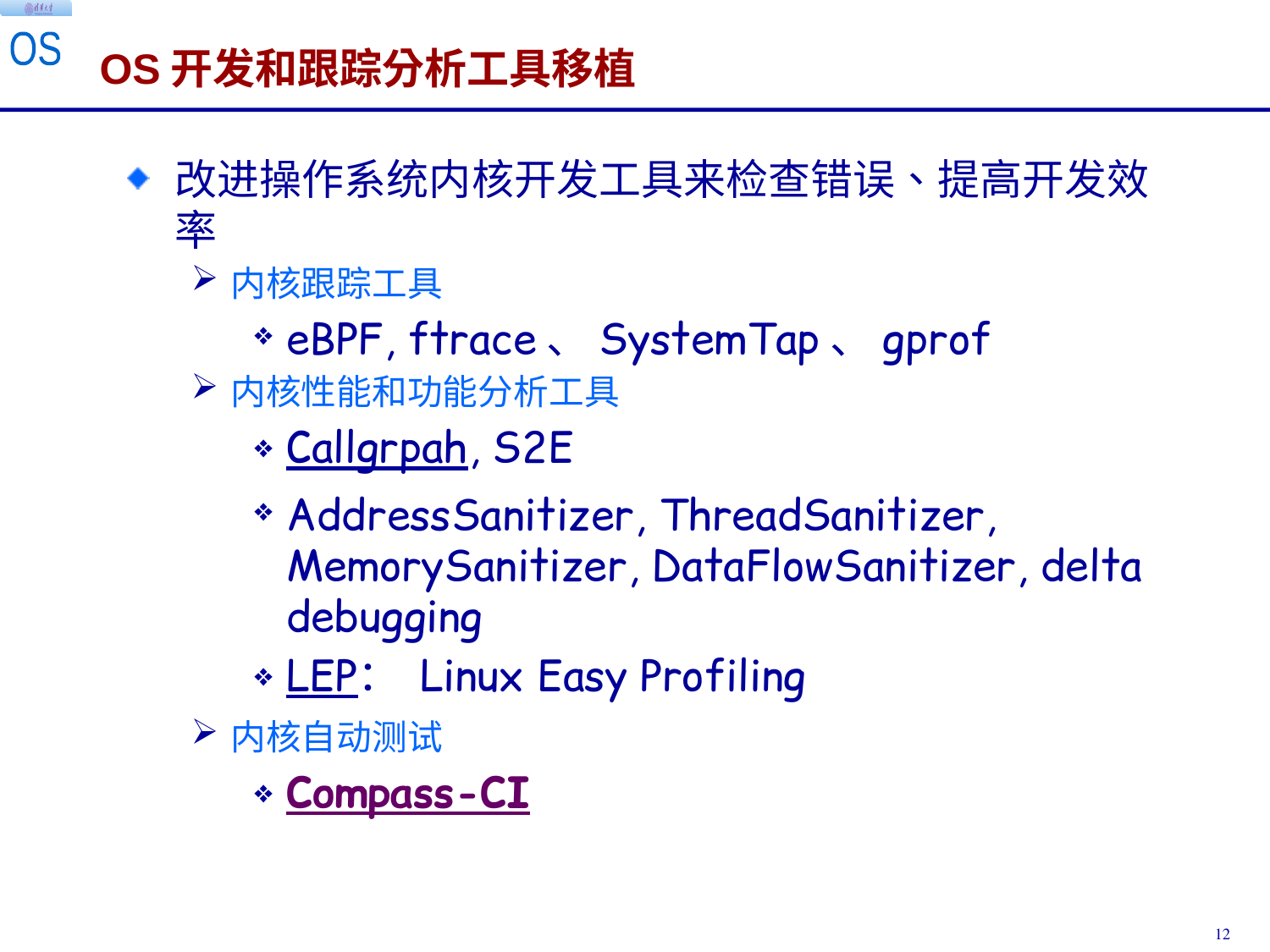

# OS开发和跟踪分析工具移植
改进操作系统内核开发工具来检查错误、提高开发效率
内核跟踪工具
eBPF, ftrace、SystemTap、gprof
内核性能和功能分析工具
Callgrpah, S2E
AddressSanitizer, ThreadSanitizer, MemorySanitizer, DataFlowSanitizer, delta debugging
LEP： Linux Easy Profiling
内核自动测试
Compass-CI